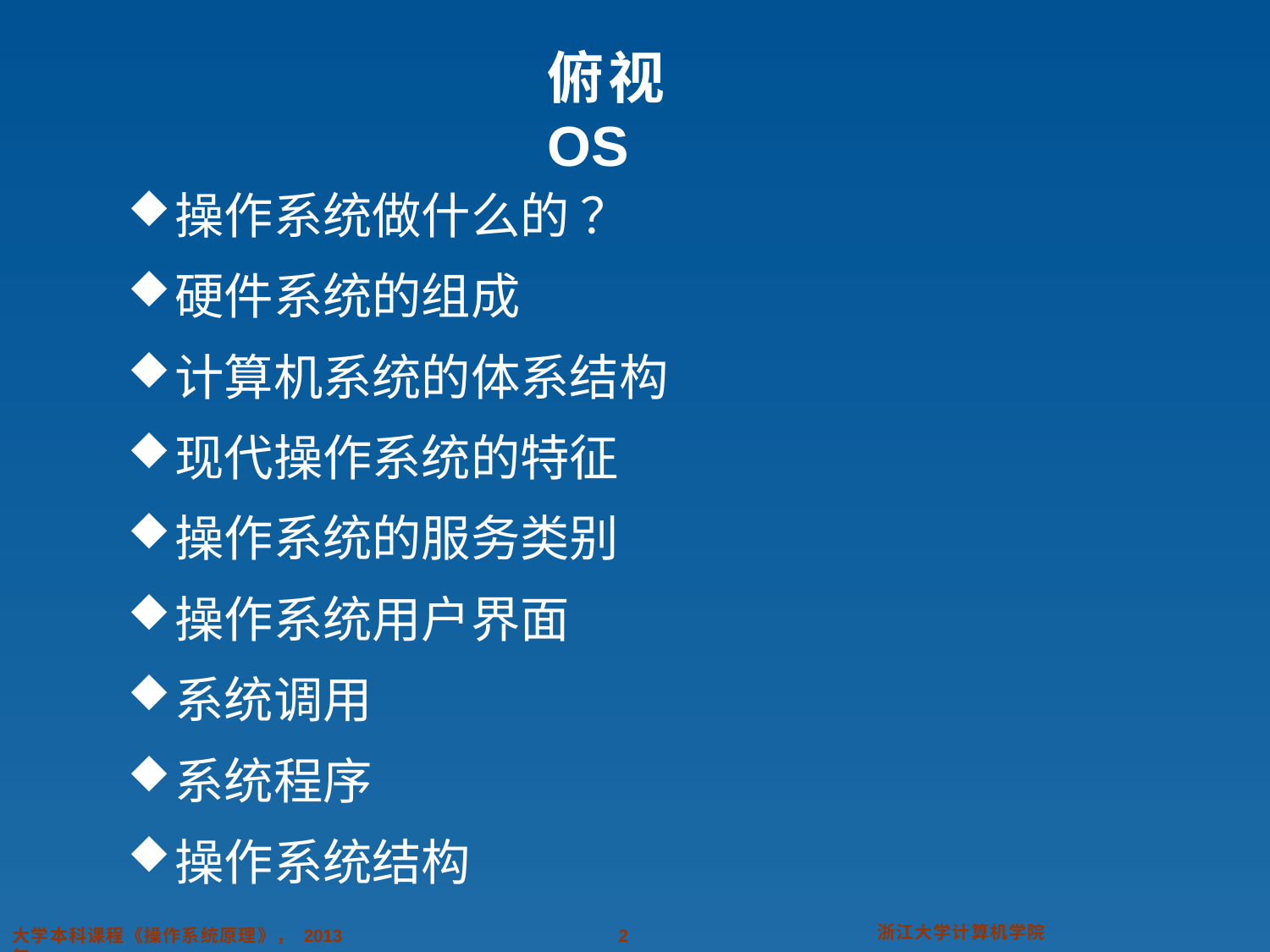

# 俯视 OS
操作系统做什么的 ？
硬件系统的组成
计算机系统的体系结构
现代操作系统的特征
操作系统的服务类别
操作系统用户界面
系统调用
系统程序
操作系统结构
浙江大学计算机学院
大学本科课程《操作系统原理》， 2013 年
2